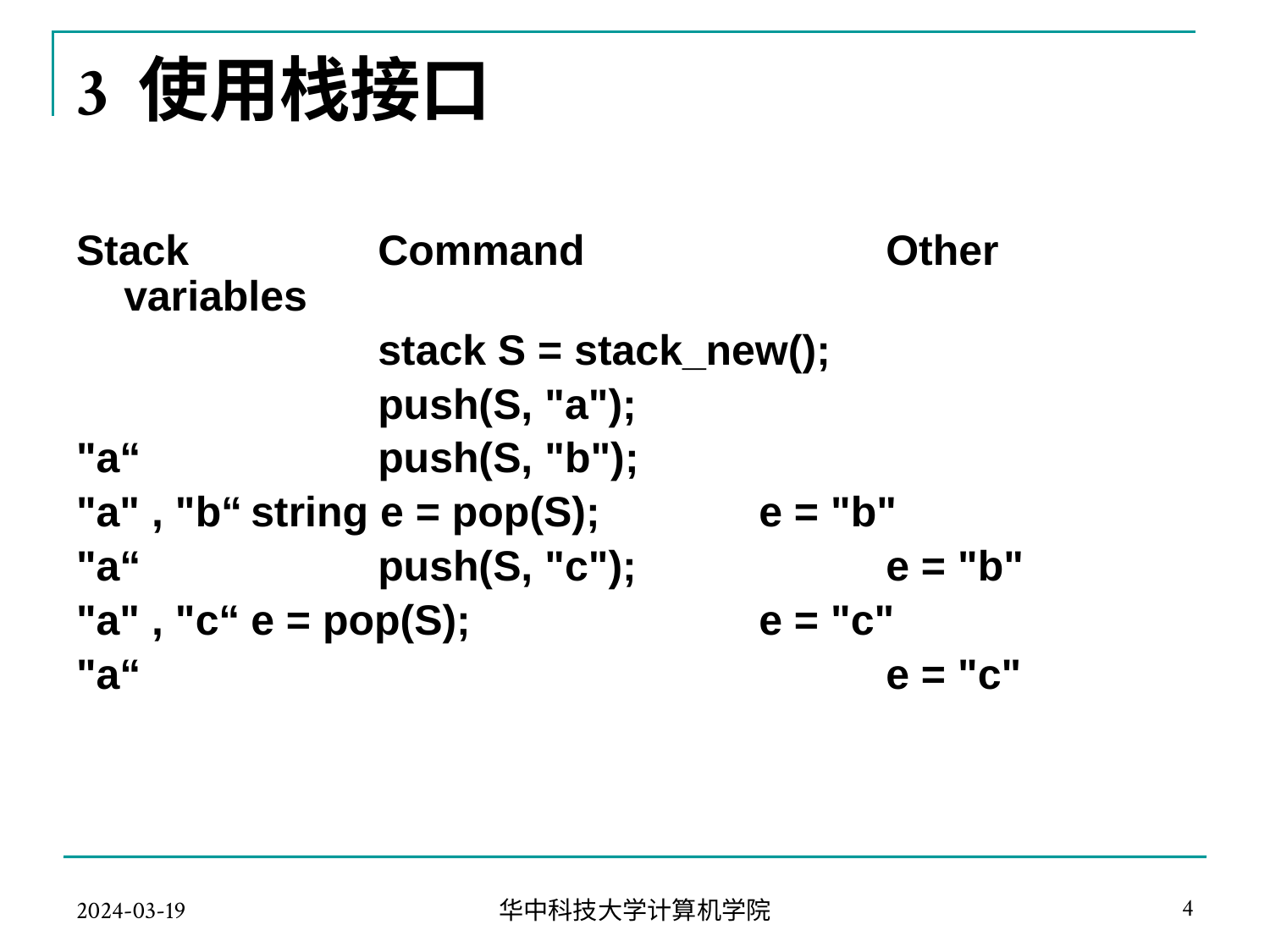

# 3 使用栈接口
Stack		Command			Other variables
			stack S = stack_new();
			push(S, "a");
"a“		push(S, "b");
"a" , "b“	string e = pop(S); 		e = "b"
"a“		push(S, "c");		e = "b"
"a" , "c“	e = pop(S);			e = "c"
"a“						e = "c"

2024-03-19
4
华中科技大学计算机学院